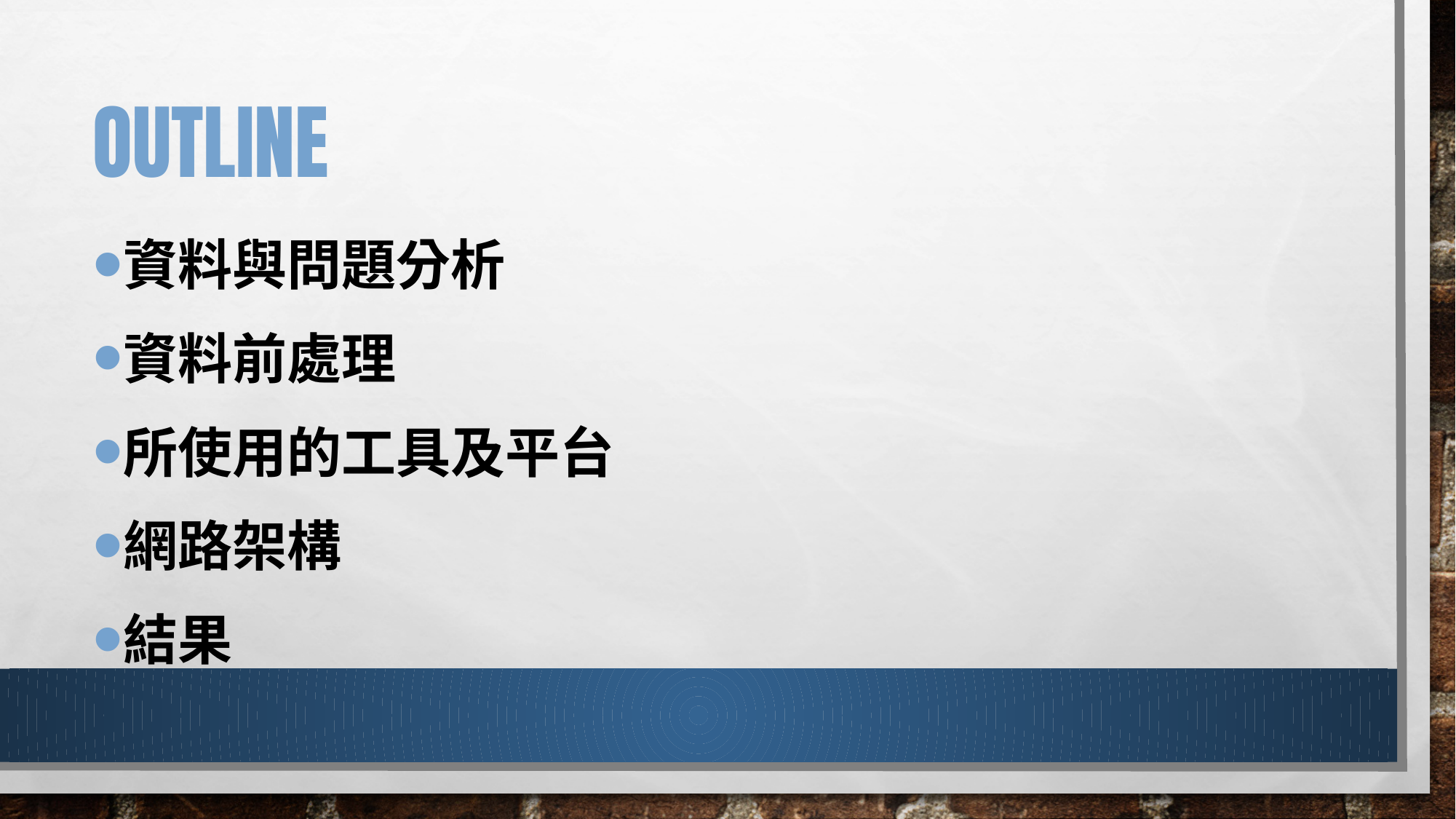

# outline
資料與問題分析
資料前處理
所使用的工具及平台
網路架構
結果